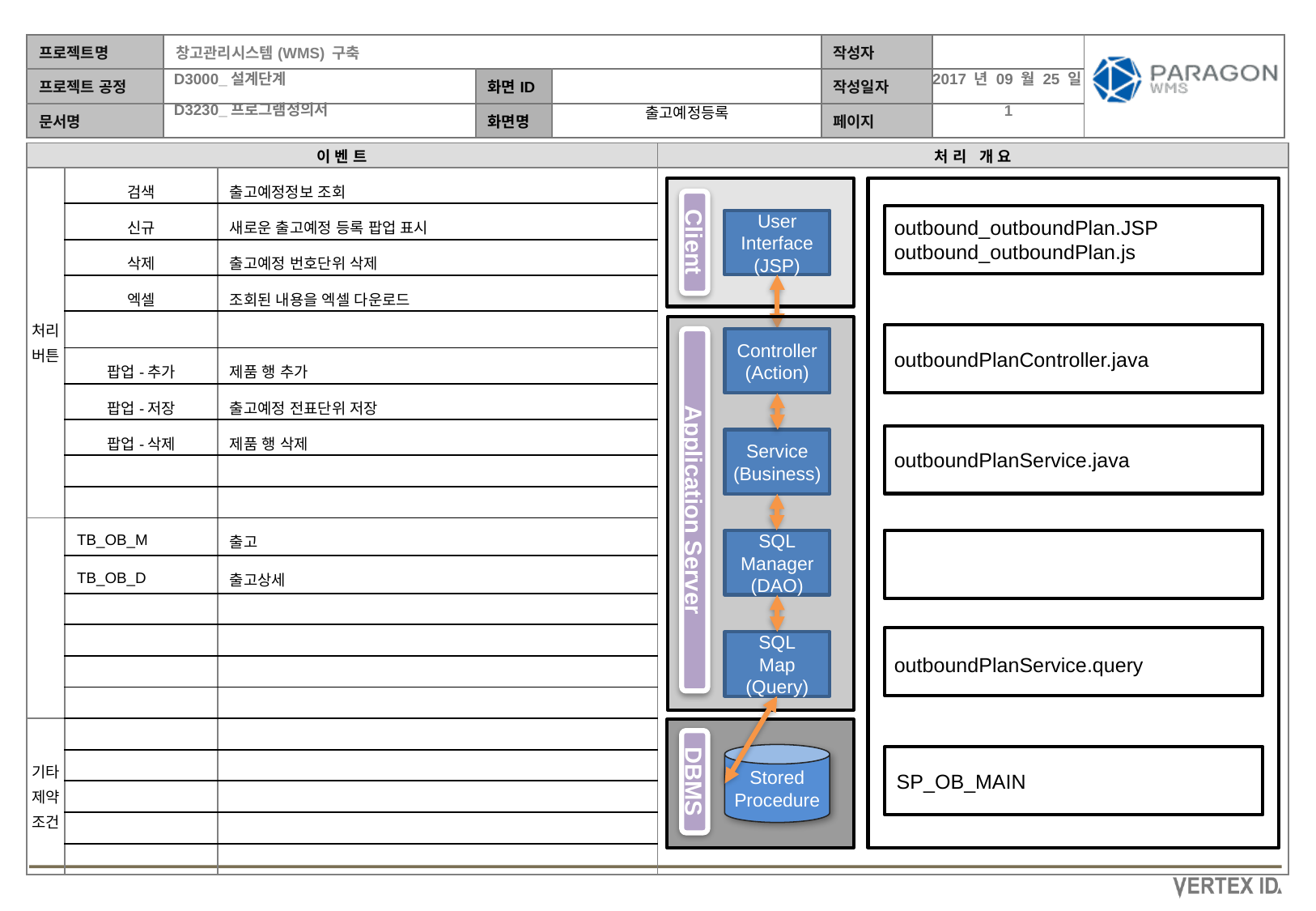

출고예정등록
| 이 벤 트 |  |  | 처 리 개 요 |
| --- | --- | --- | --- |
| 처리 버튼 | 검색 | 출고예정정보 조회 |  |
|  | 신규 | 새로운 출고예정 등록 팝업 표시 |  |
|  | 삭제 | 출고예정 번호단위 삭제 |  |
|  | 엑셀 | 조회된 내용을 엑셀 다운로드 |  |
|  |  |  |  |
|  | 팝업-추가 | 제품 행 추가 |  |
|  | 팝업-저장 | 출고예정 전표단위 저장 |  |
|  | 팝업-삭제 | 제품 행 삭제 |  |
|  |  |  |  |
|  |  |  |  |
|  | TB\_OB\_M | 출고 |  |
|  | TB\_OB\_D | 출고상세 |  |
|  |  |  |  |
|  |  |  |  |
|  |  |  |  |
|  |  |  |  |
| 기타 제약 조건 |  |  |  |
|  |  |  |  |
|  |  |  |  |
|  |  |  |  |
|  |  |  |  |

outbound_outboundPlan.JSP
outbound_outboundPlan.js
User
Interface
(JSP)
Client

Controller
(Action)
outboundPlanController.java

Service
(Business)
outboundPlanService.java
Application Server
SP_IB_MAIN
SQL
Manager
(DAO)
AIN
SQL
Map
(Query)
outboundPlanService.query

Stored Procedure

SP_OB_MAIN
DBMS